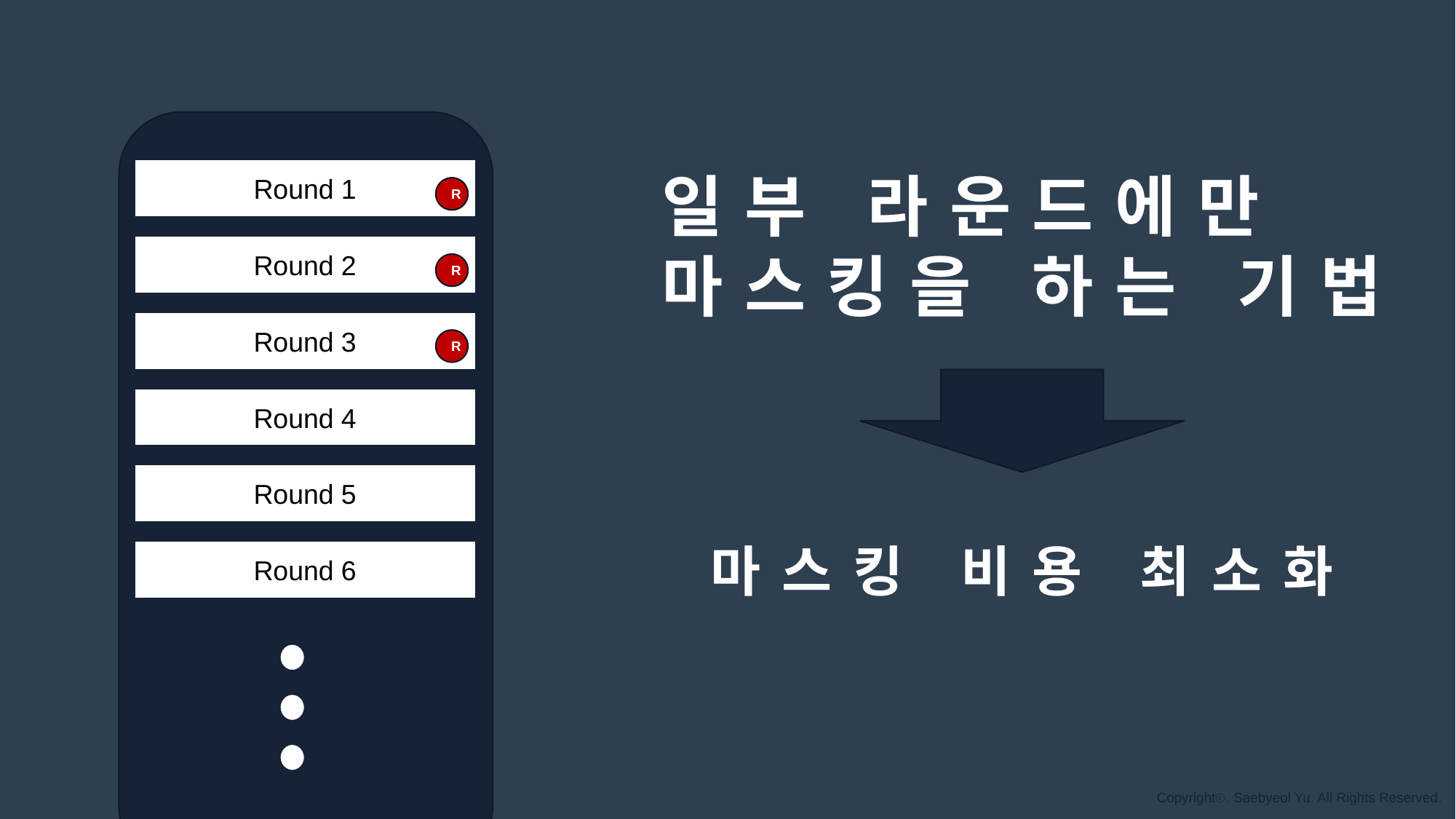

일부 라운드에만
마스킹을 하는 기법
Round 1
R
Round 2
R
Round 3
R

Round 4
Round 5
마스킹 비용 최소화
Round 6